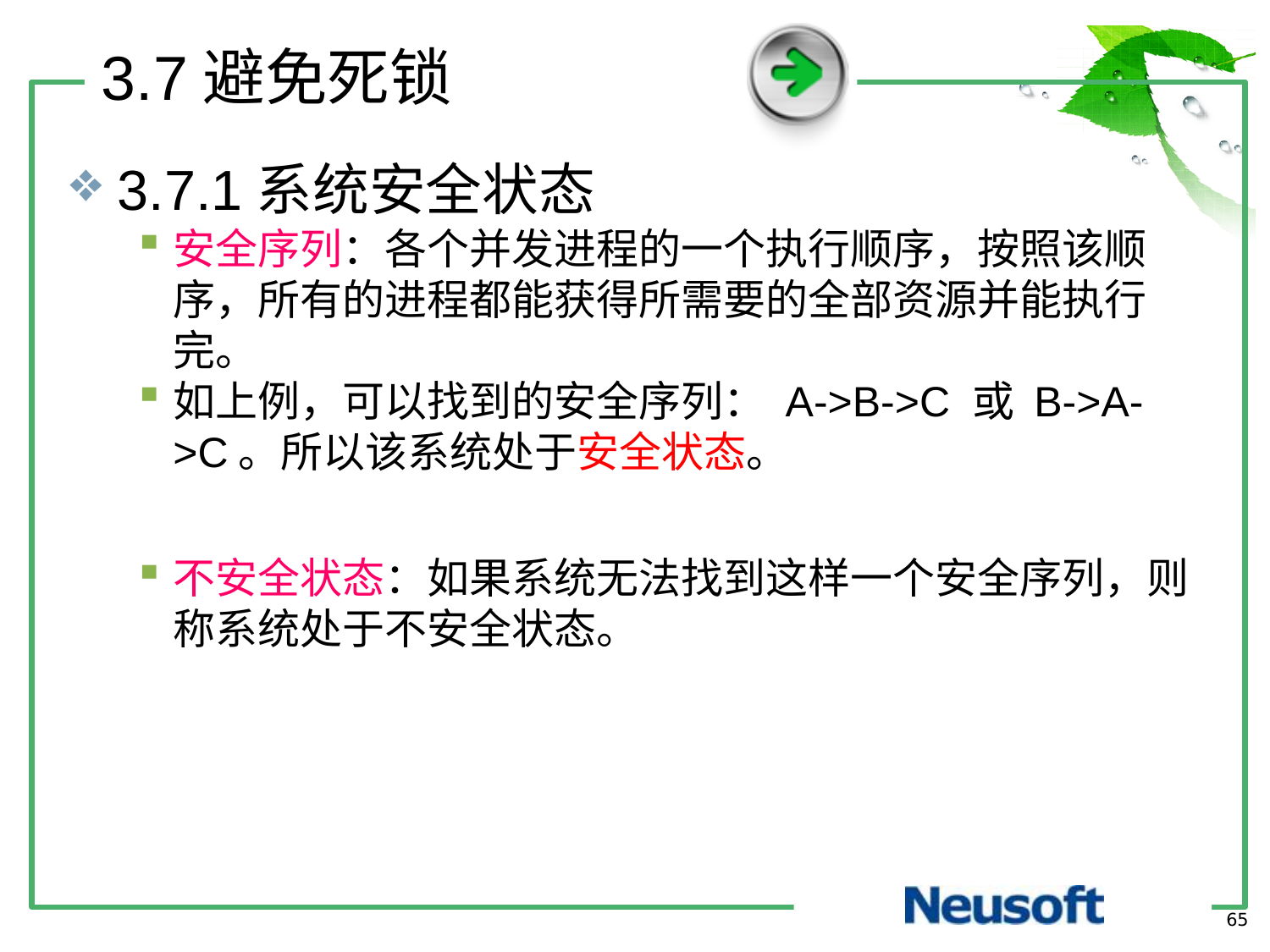

3.7避免死锁
3.7.1系统安全状态
安全序列：各个并发进程的一个执行顺序，按照该顺序，所有的进程都能获得所需要的全部资源并能执行完。
如上例，可以找到的安全序列： A->B->C 或 B->A->C。所以该系统处于安全状态。

不安全状态：如果系统无法找到这样一个安全序列，则称系统处于不安全状态。
65